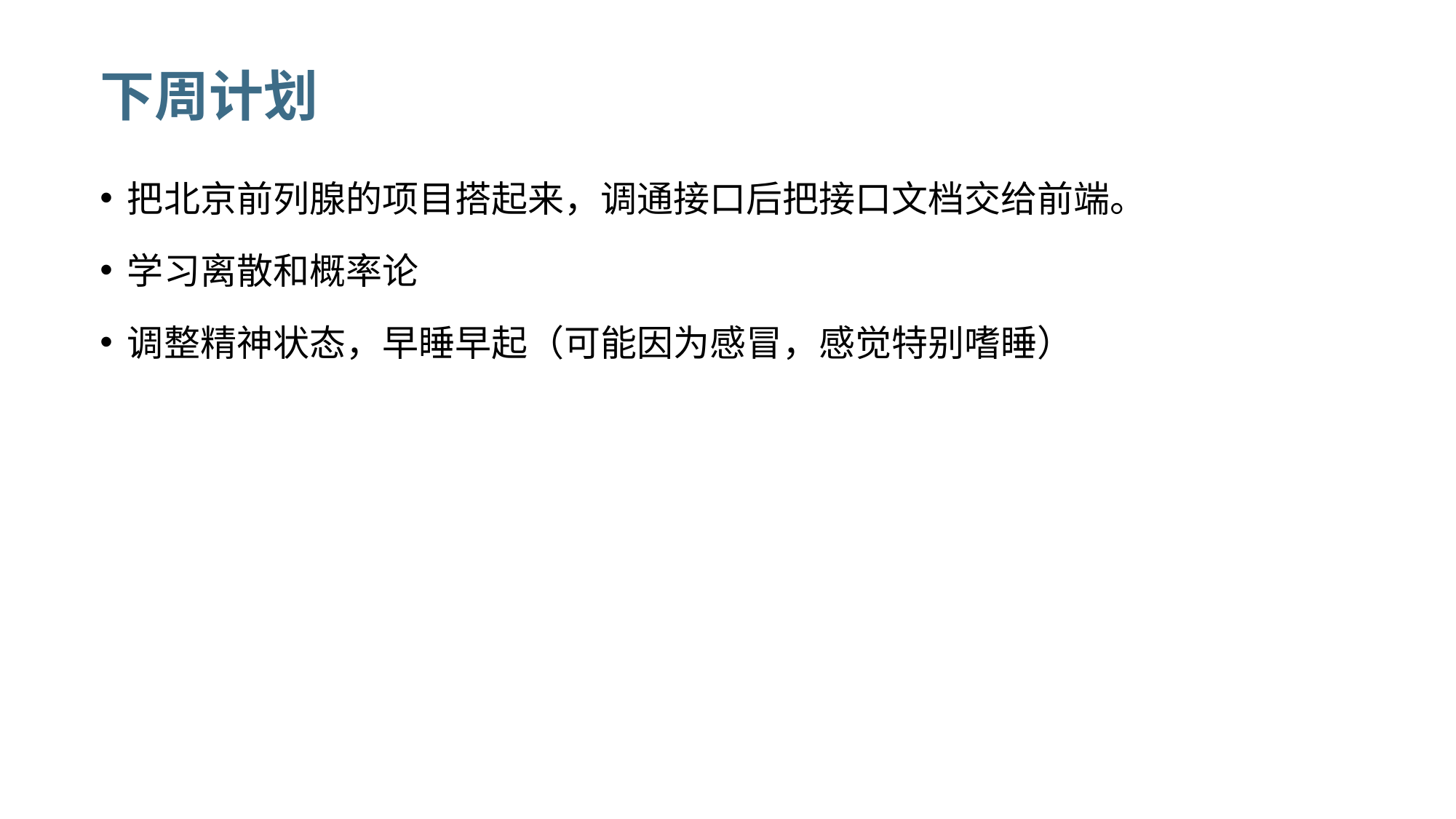

# 下周计划
把北京前列腺的项目搭起来，调通接口后把接口文档交给前端。
学习离散和概率论
调整精神状态，早睡早起（可能因为感冒，感觉特别嗜睡）